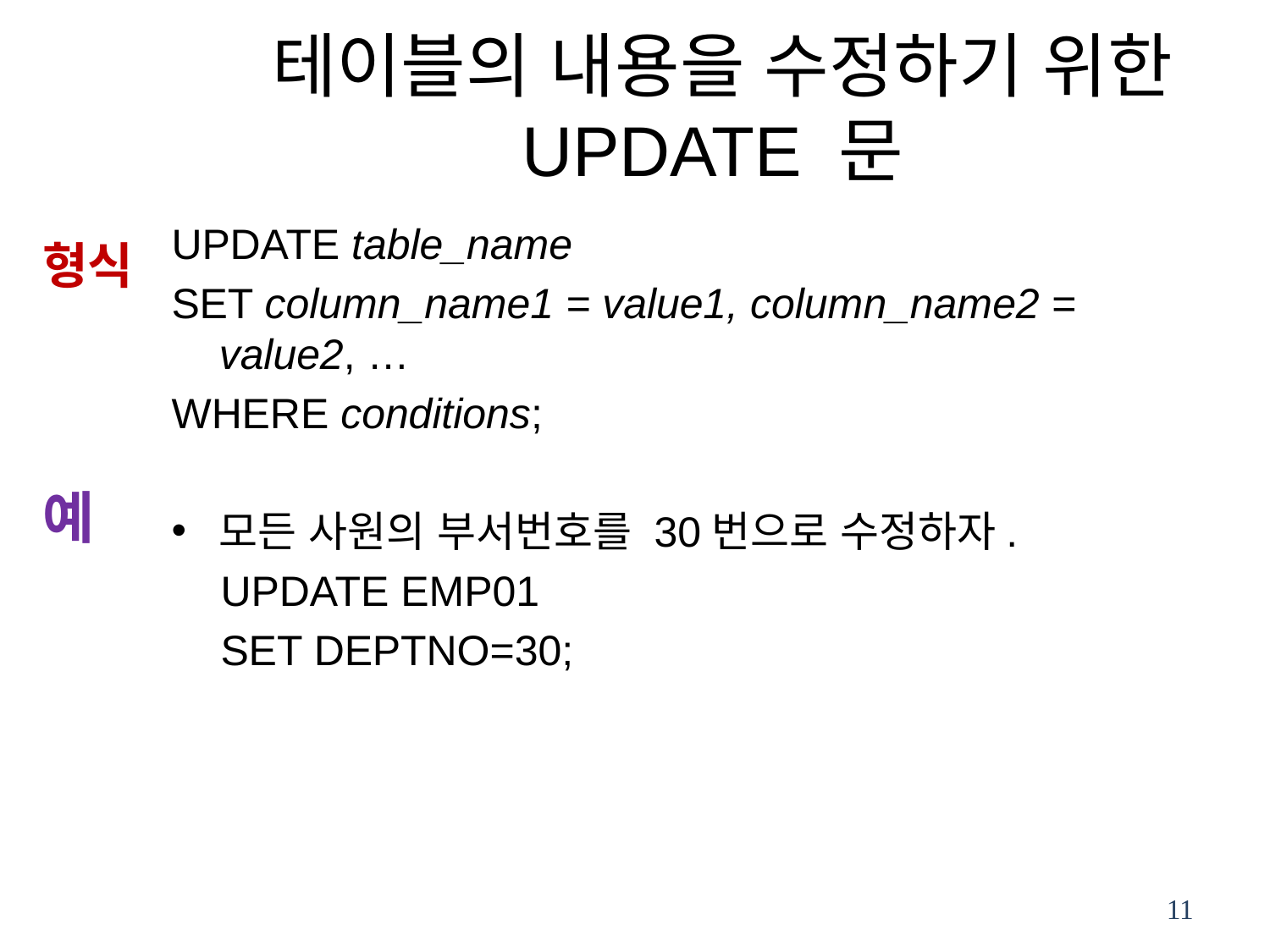

# 테이블의 내용을 수정하기 위한 UPDATE 문
UPDATE table_name
SET column_name1 = value1, column_name2 = value2, …
WHERE conditions;

모든 사원의 부서번호를 30번으로 수정하자.
UPDATE EMP01
SET DEPTNO=30;

형식
예
11